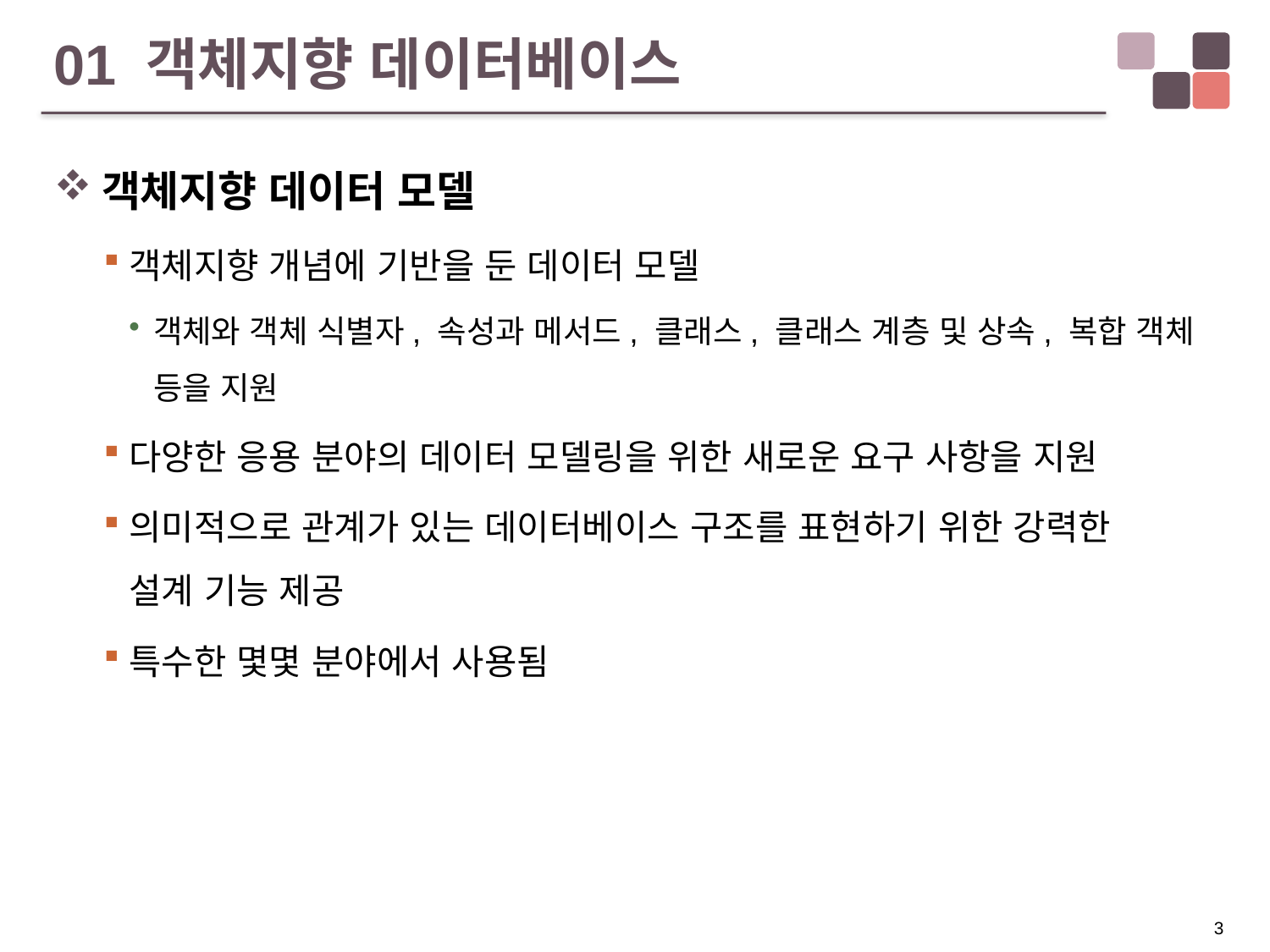

# 01 객체지향 데이터베이스
객체지향 데이터 모델
객체지향 개념에 기반을 둔 데이터 모델
객체와 객체 식별자, 속성과 메서드, 클래스, 클래스 계층 및 상속, 복합 객체 등을 지원
다양한 응용 분야의 데이터 모델링을 위한 새로운 요구 사항을 지원
의미적으로 관계가 있는 데이터베이스 구조를 표현하기 위한 강력한
설계 기능 제공
특수한 몇몇 분야에서 사용됨